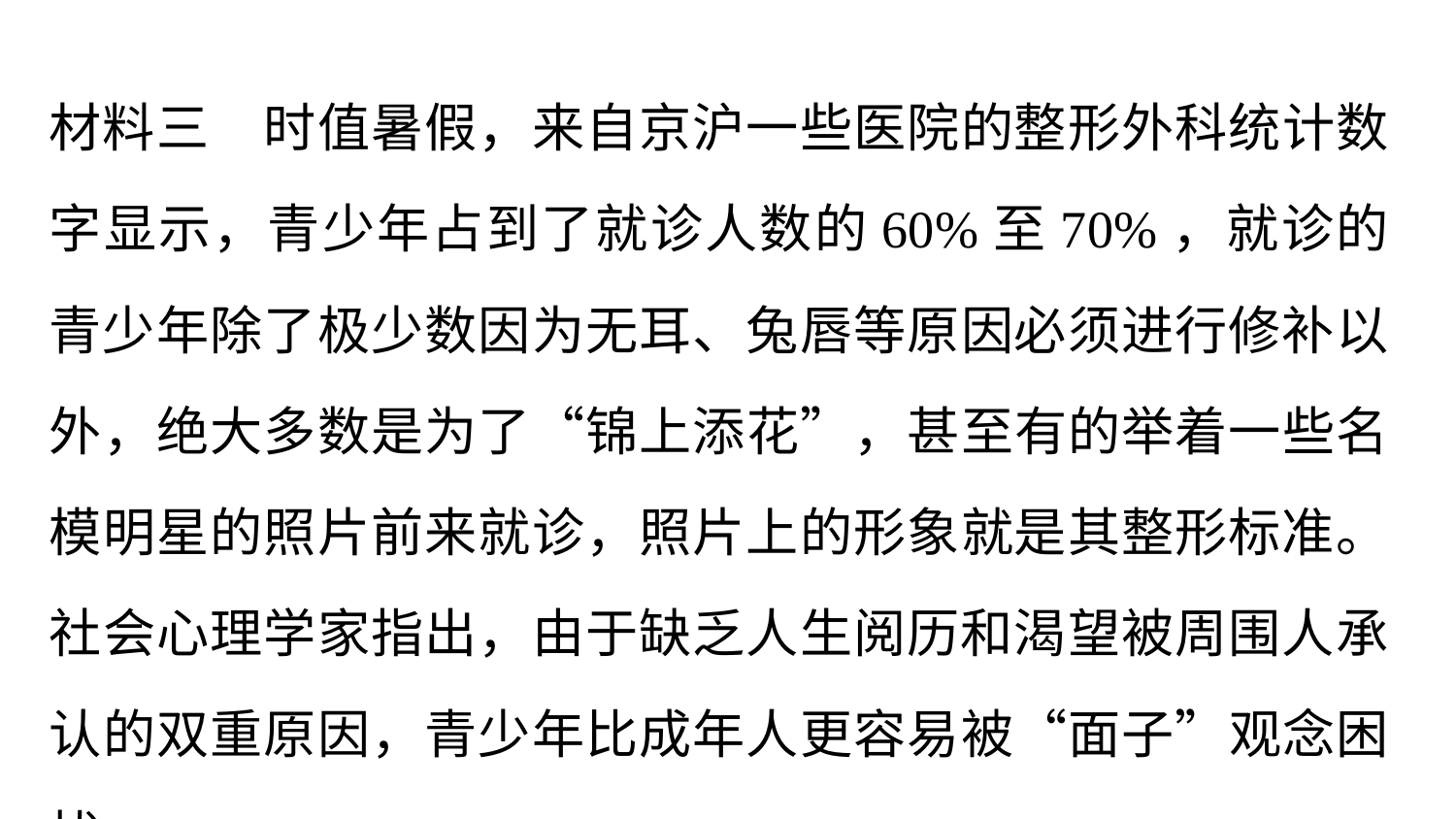

材料三　时值暑假，来自京沪一些医院的整形外科统计数字显示，青少年占到了就诊人数的60%至70%，就诊的青少年除了极少数因为无耳、兔唇等原因必须进行修补以外，绝大多数是为了“锦上添花”，甚至有的举着一些名模明星的照片前来就诊，照片上的形象就是其整形标准。社会心理学家指出，由于缺乏人生阅历和渴望被周围人承认的双重原因，青少年比成年人更容易被“面子”观念困扰。